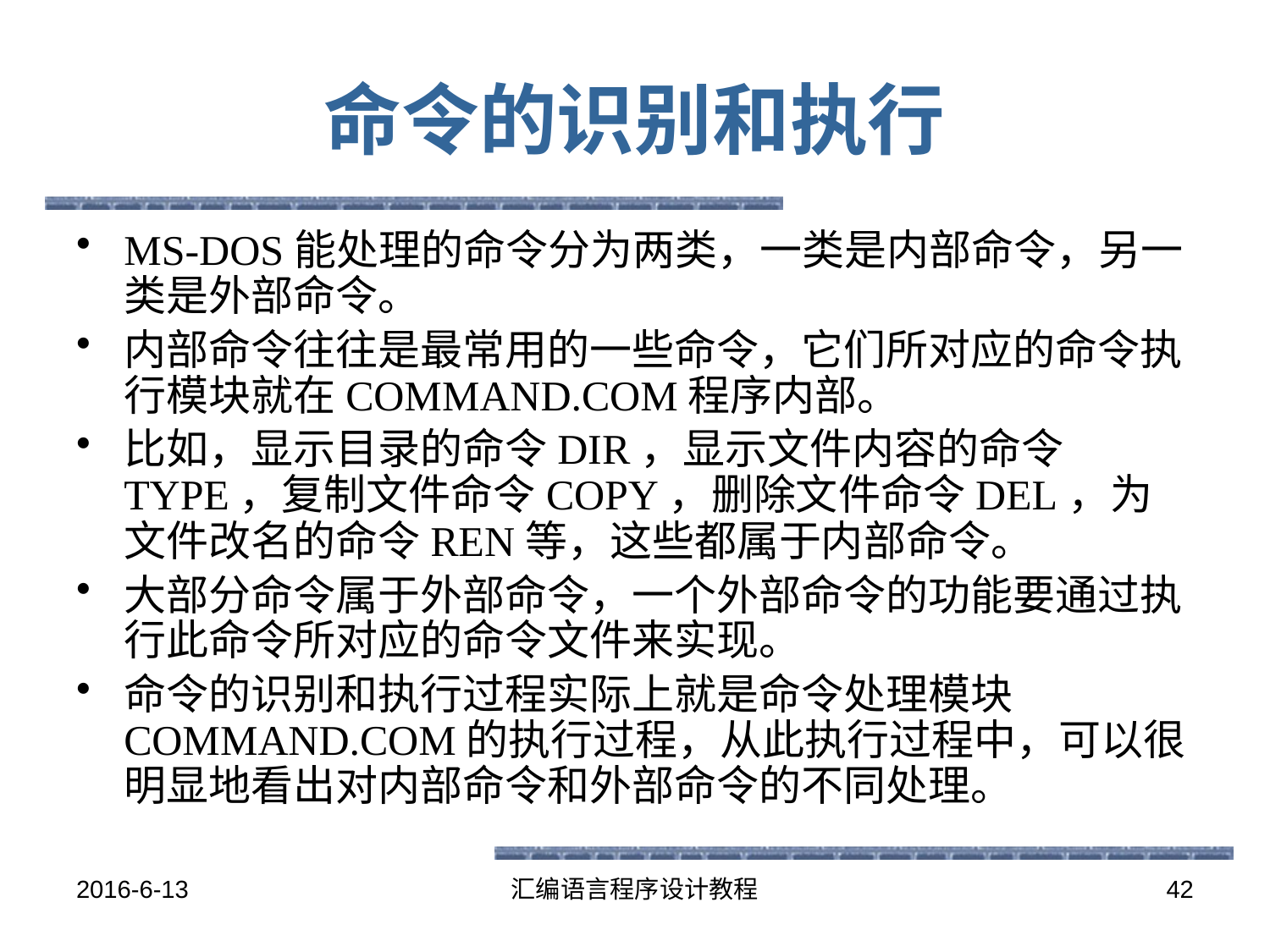

# 命令的识别和执行
MS-DOS能处理的命令分为两类，一类是内部命令，另一类是外部命令。
内部命令往往是最常用的一些命令，它们所对应的命令执行模块就在COMMAND.COM程序内部。
比如，显示目录的命令DIR，显示文件内容的命令TYPE，复制文件命令COPY，删除文件命令DEL，为文件改名的命令REN等，这些都属于内部命令。
大部分命令属于外部命令，一个外部命令的功能要通过执行此命令所对应的命令文件来实现。
命令的识别和执行过程实际上就是命令处理模块COMMAND.COM的执行过程，从此执行过程中，可以很明显地看出对内部命令和外部命令的不同处理。
2016-6-13
汇编语言程序设计教程
42